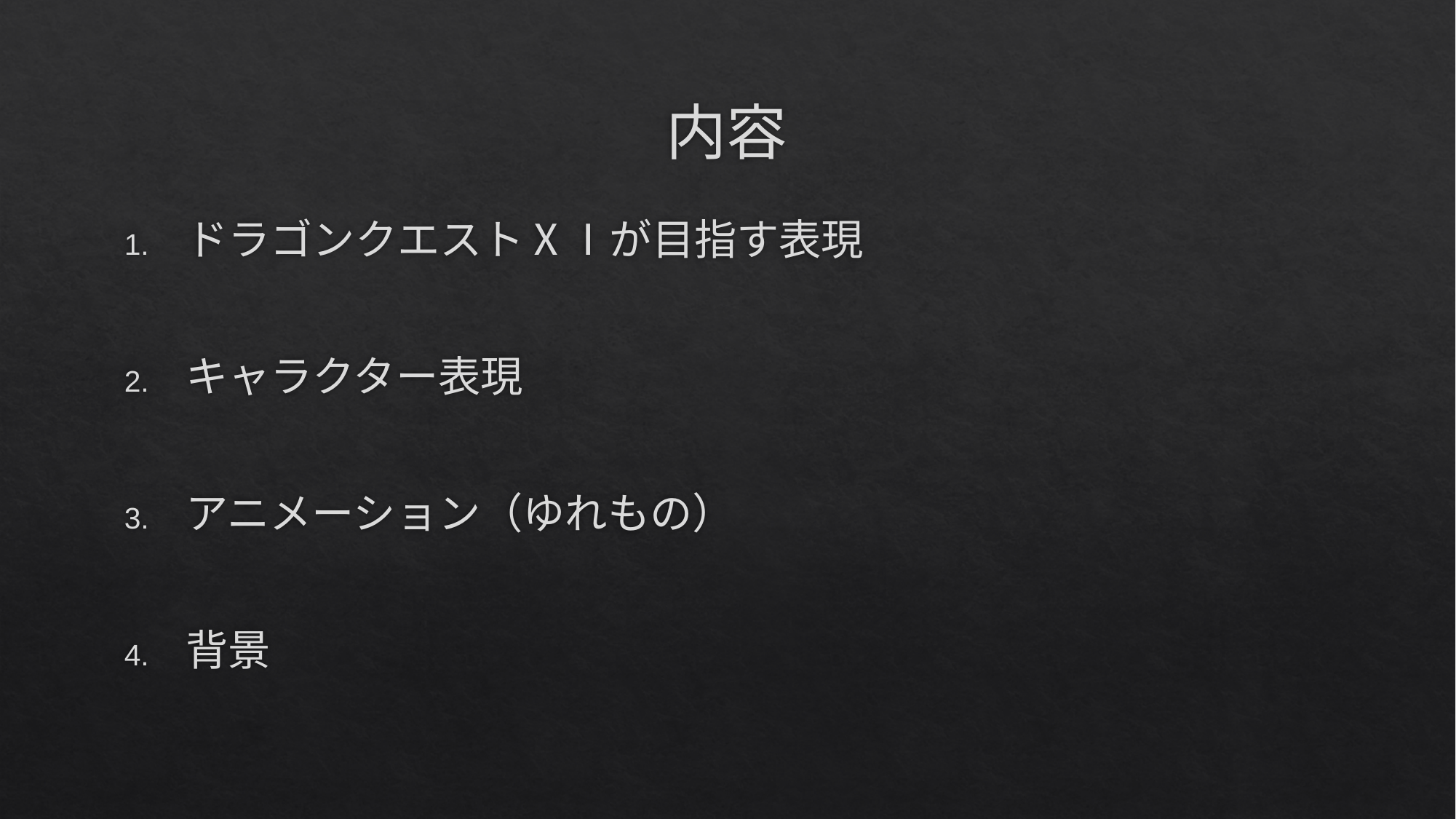

# 内容
ドラゴンクエストⅩⅠが目指す表現

キャラクター表現

アニメーション（ゆれもの）

背景